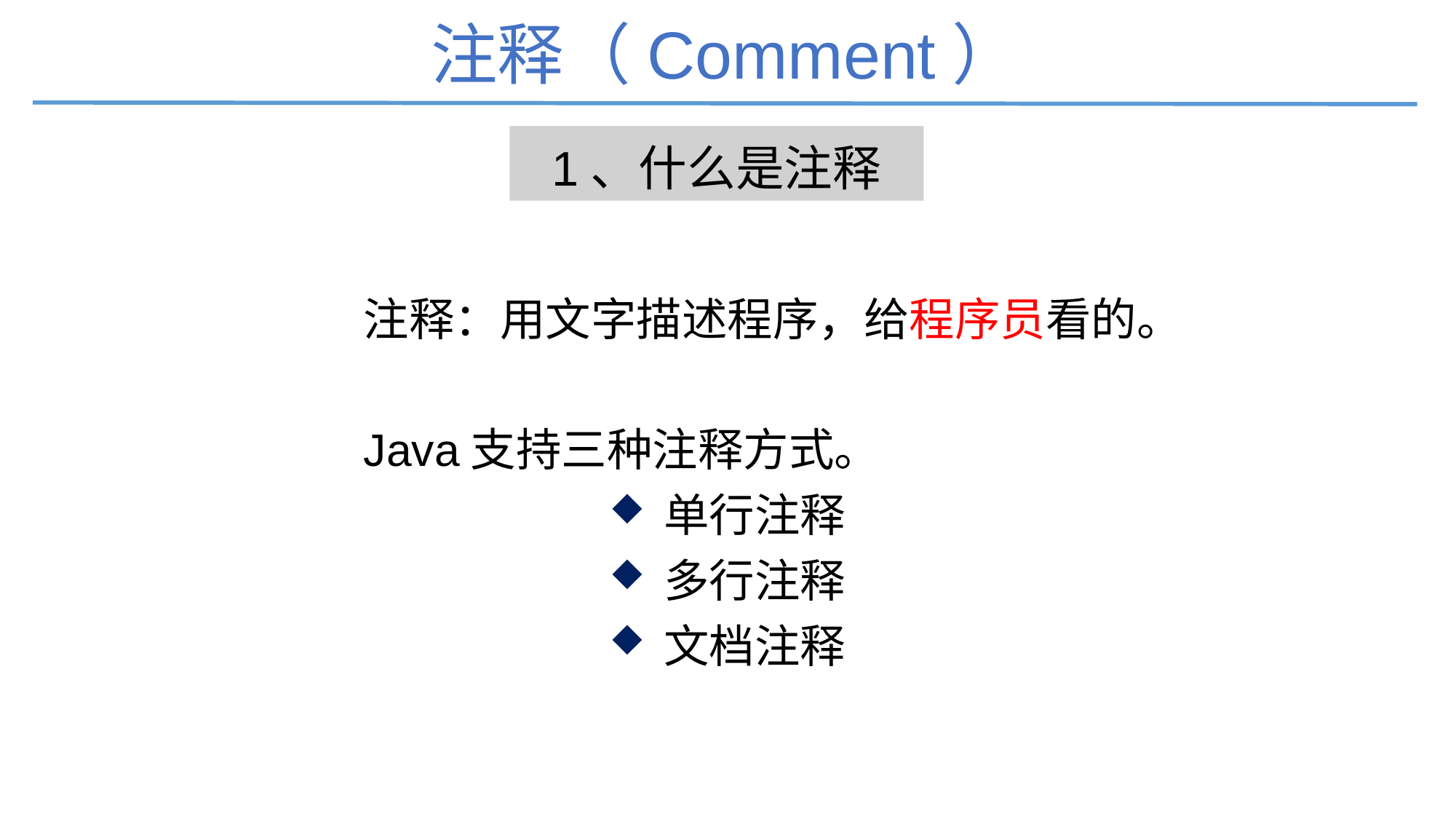

# 注释（Comment）
1、什么是注释
注释：用文字描述程序，给程序员看的。

Java支持三种注释方式。
单行注释
多行注释
文档注释